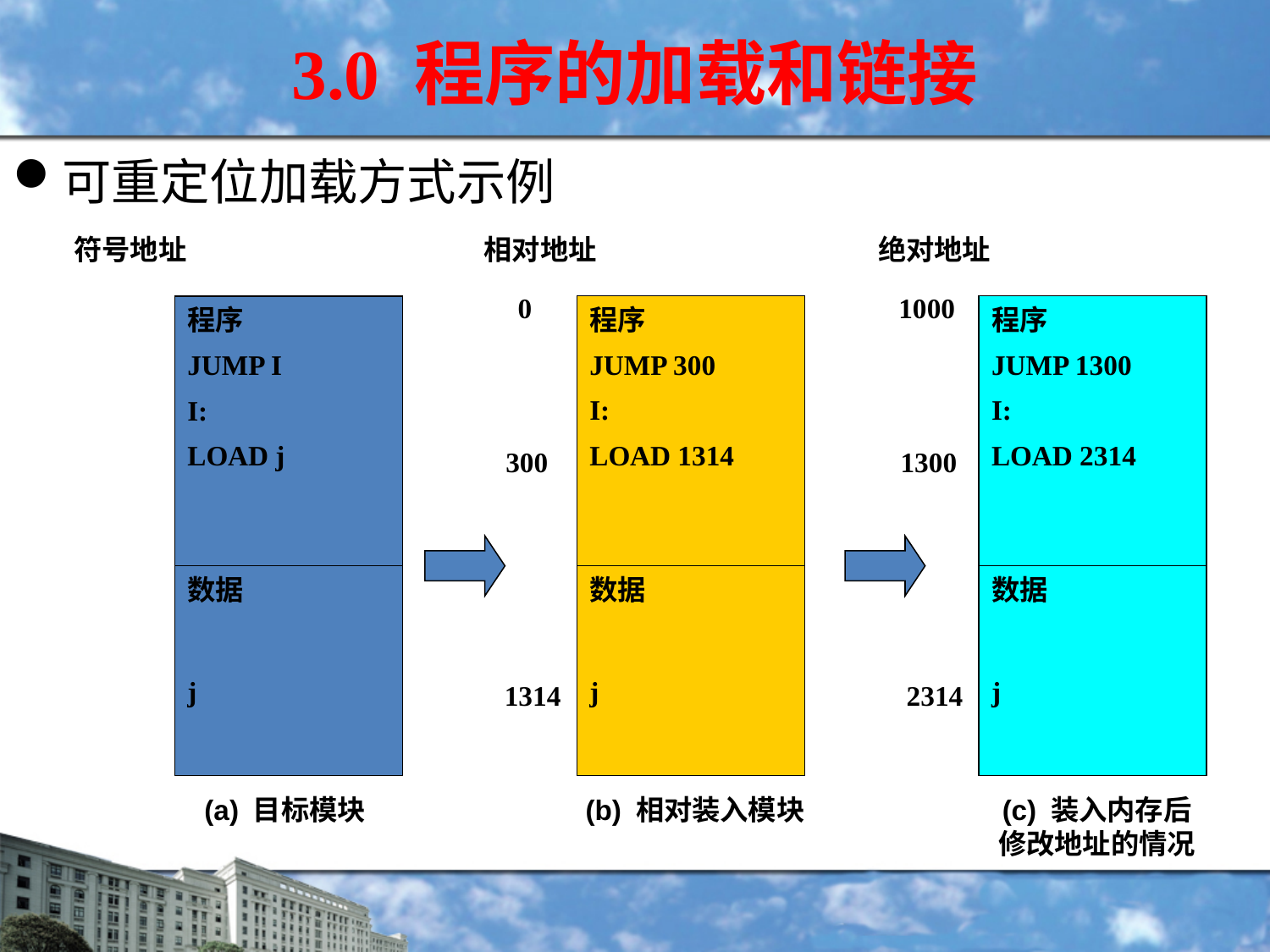

3.0 程序的加载和链接
可重定位加载方式示例
符号地址
程序
JUMP I
I:
LOAD j

数据

j
(a) 目标模块
相对地址
0
程序
JUMP 300
I:
LOAD 1314

300
数据

j
1314
(b) 相对装入模块
绝对地址
1000
程序
JUMP 1300
I:
LOAD 2314

1300
数据

j
2314
(c) 装入内存后
修改地址的情况